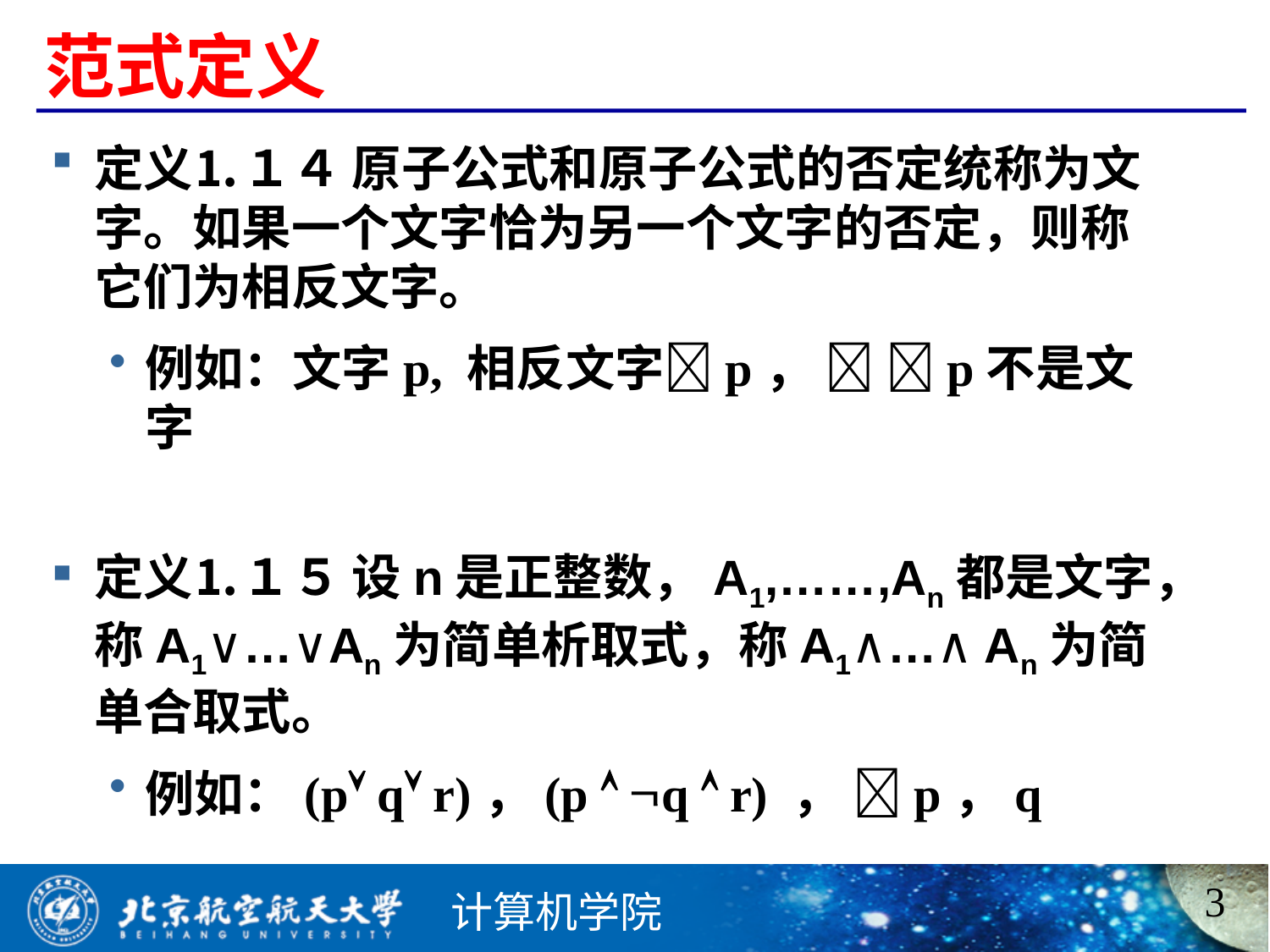

# 范式定义
定义⒈１４ 原子公式和原子公式的否定统称为文字。如果一个文字恰为另一个文字的否定，则称它们为相反文字。
例如：文字p, 相反文字¬p， ¬ ¬p不是文字

定义⒈１５ 设n是正整数，A1,……,An都是文字，称A1∨…∨An为简单析取式，称A1∧…∧ An为简单合取式。
例如：(p∨ q∨ r)，(p ∧ ¬q ∧ r) ， ¬p，q